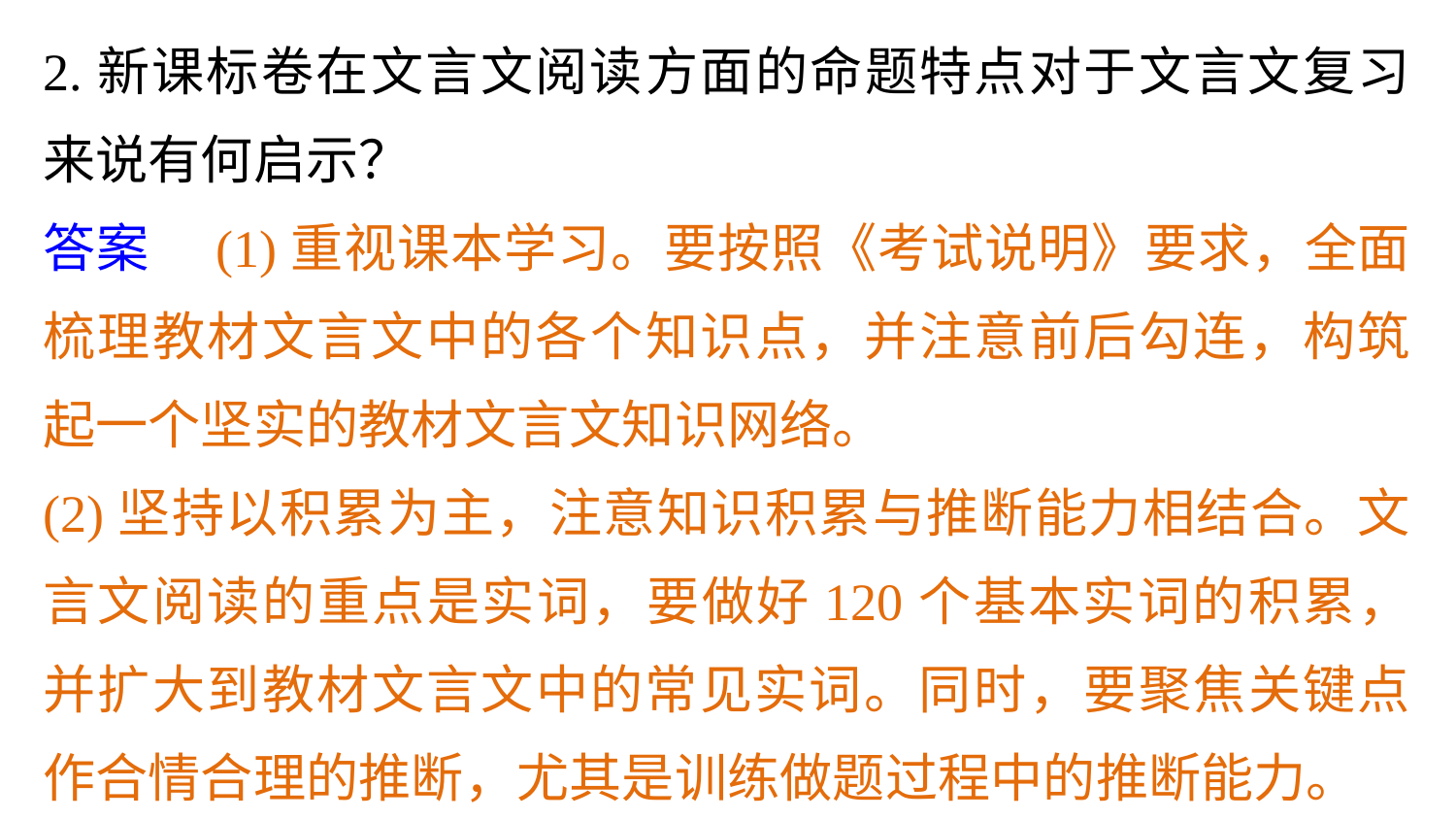

2.新课标卷在文言文阅读方面的命题特点对于文言文复习来说有何启示？
答案　(1)重视课本学习。要按照《考试说明》要求，全面梳理教材文言文中的各个知识点，并注意前后勾连，构筑起一个坚实的教材文言文知识网络。
(2)坚持以积累为主，注意知识积累与推断能力相结合。文言文阅读的重点是实词，要做好120个基本实词的积累，并扩大到教材文言文中的常见实词。同时，要聚焦关键点作合情合理的推断，尤其是训练做题过程中的推断能力。